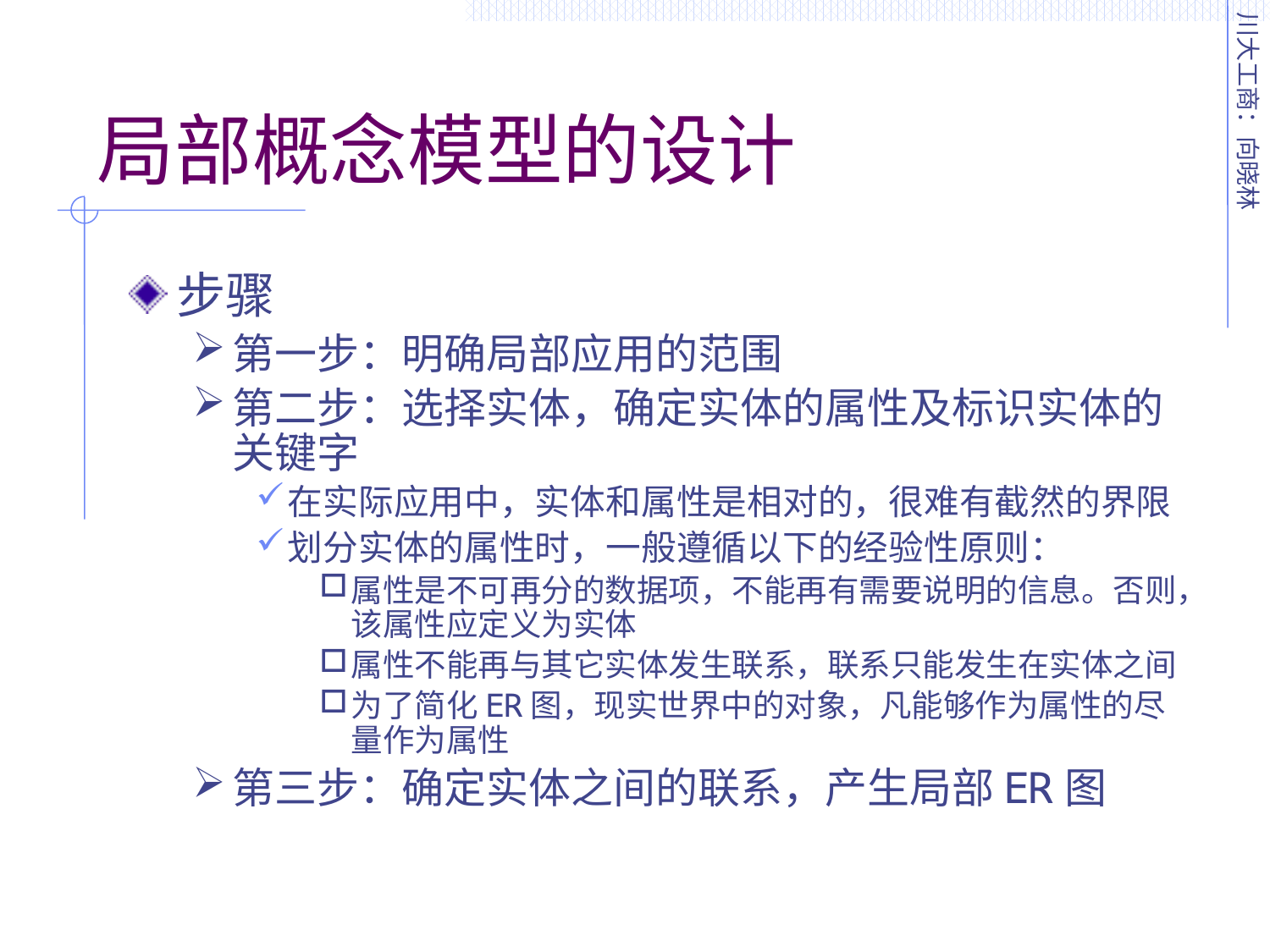

# 局部概念模型的设计
步骤
第一步：明确局部应用的范围
第二步：选择实体，确定实体的属性及标识实体的关键字
在实际应用中，实体和属性是相对的，很难有截然的界限
划分实体的属性时，一般遵循以下的经验性原则：
属性是不可再分的数据项，不能再有需要说明的信息。否则，该属性应定义为实体
属性不能再与其它实体发生联系，联系只能发生在实体之间
为了简化ER图，现实世界中的对象，凡能够作为属性的尽量作为属性
第三步：确定实体之间的联系，产生局部ER图